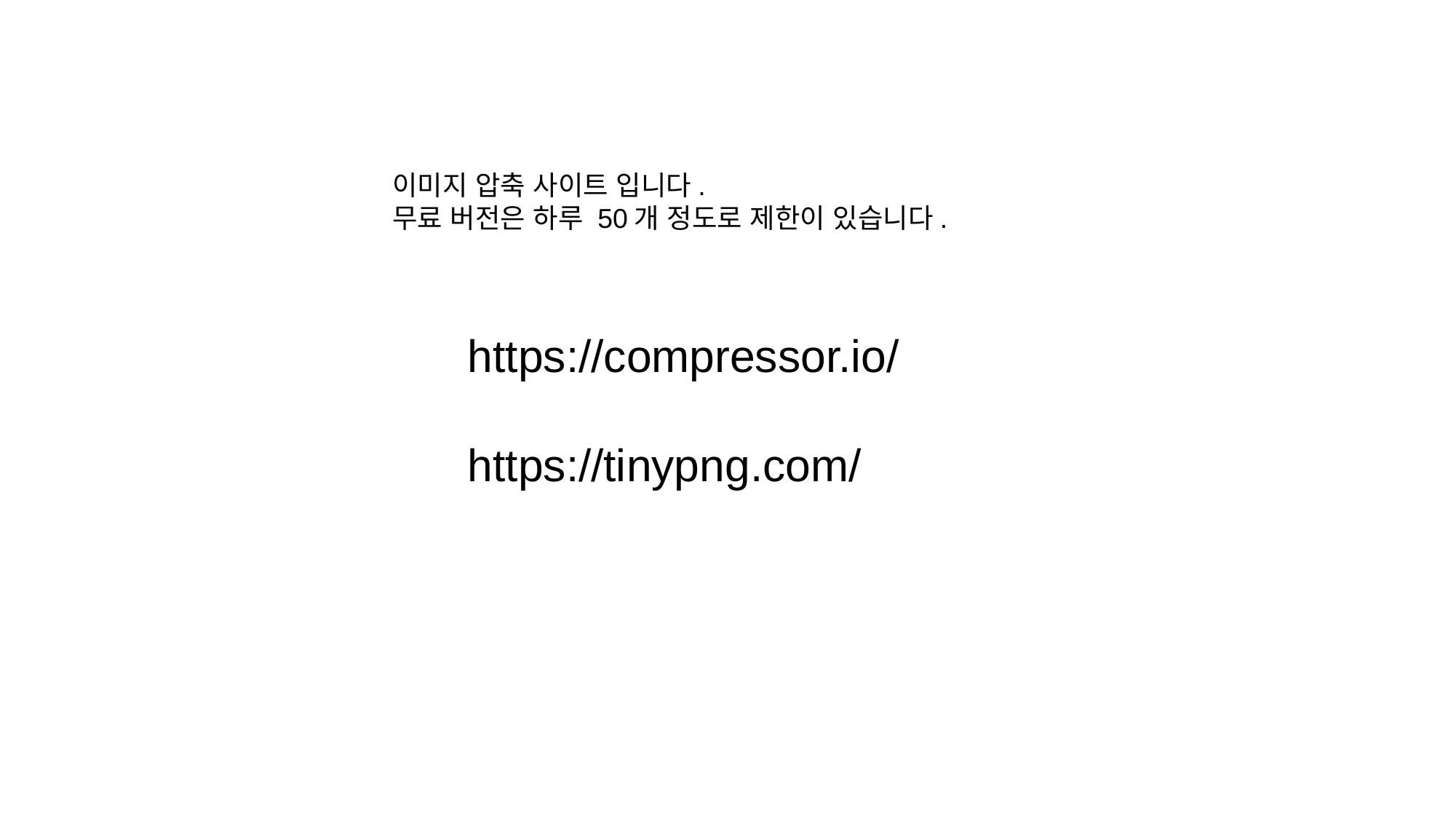

이미지 압축 사이트 입니다.
무료 버전은 하루 50개 정도로 제한이 있습니다.
https://compressor.io/

https://tinypng.com/